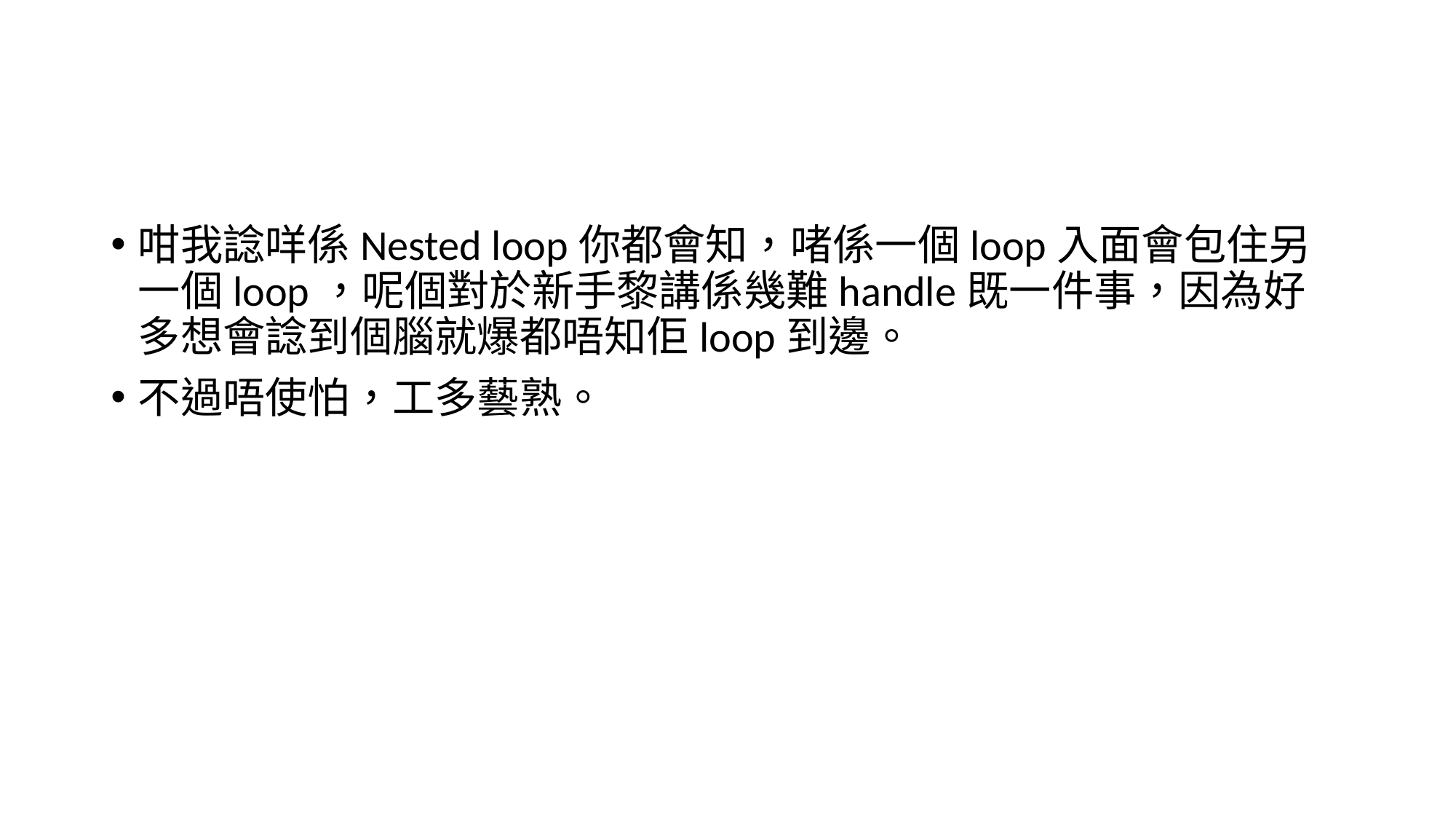

#
咁我諗咩係Nested loop你都會知，啫係一個loop入面會包住另一個loop，呢個對於新手黎講係幾難handle既一件事，因為好多想會諗到個腦就爆都唔知佢loop到邊。
不過唔使怕，工多藝熟。